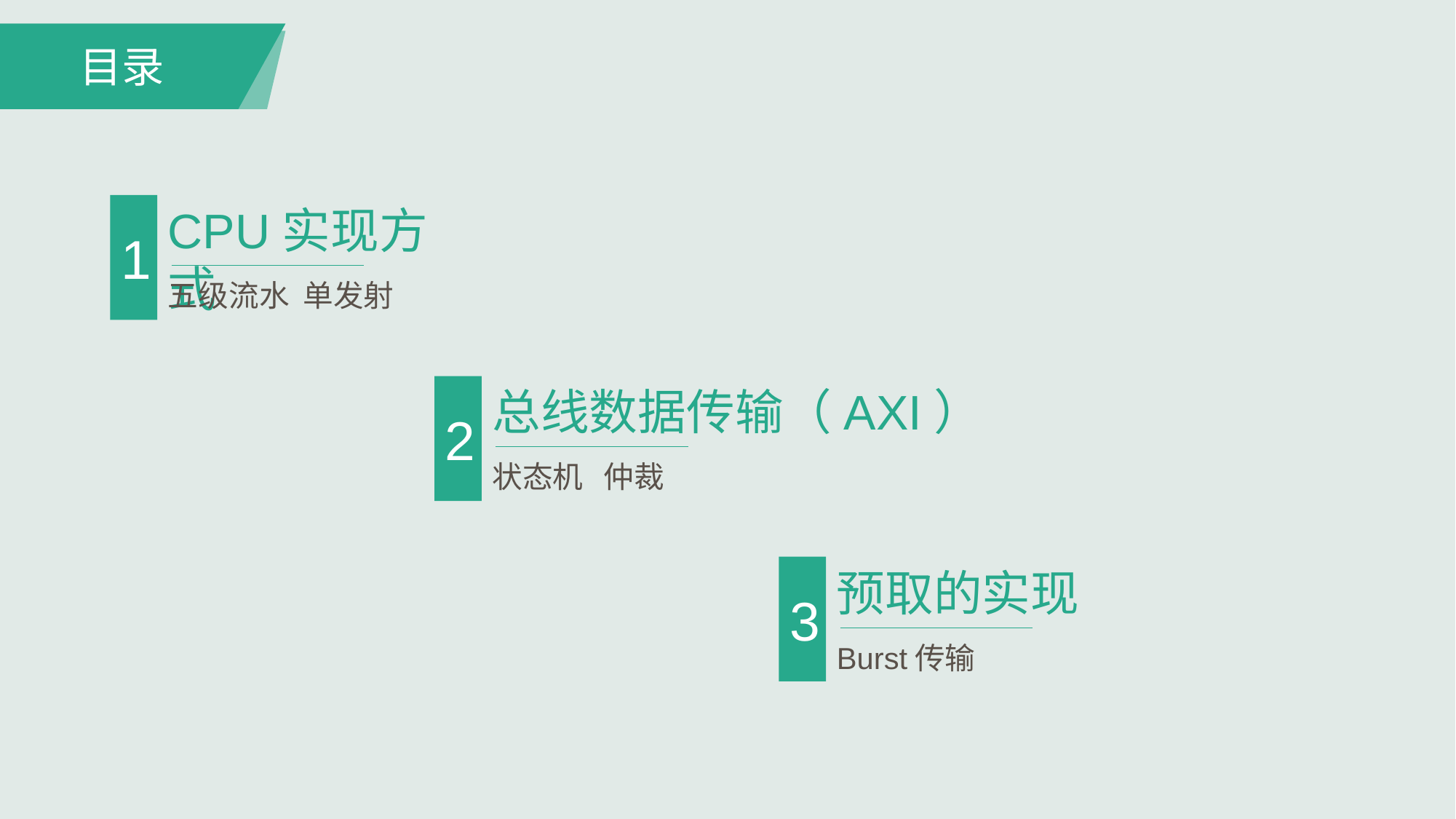

目录
1
CPU实现方式
五级流水  单发射
2
总线数据传输（AXI）
状态机   仲裁
3
预取的实现
Burst传输